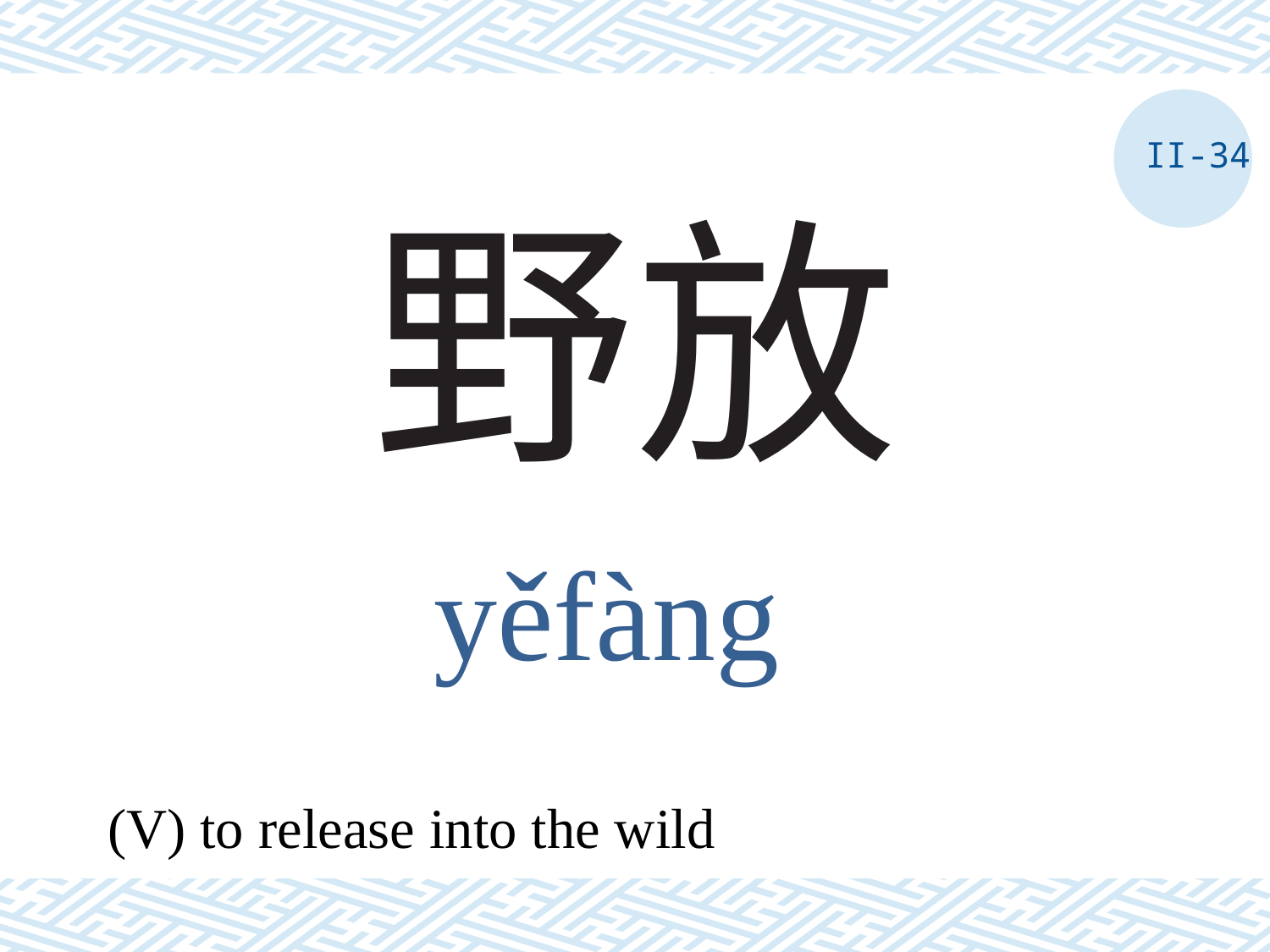

II-34

# 野放
yěfàng
(V) to release into the wild